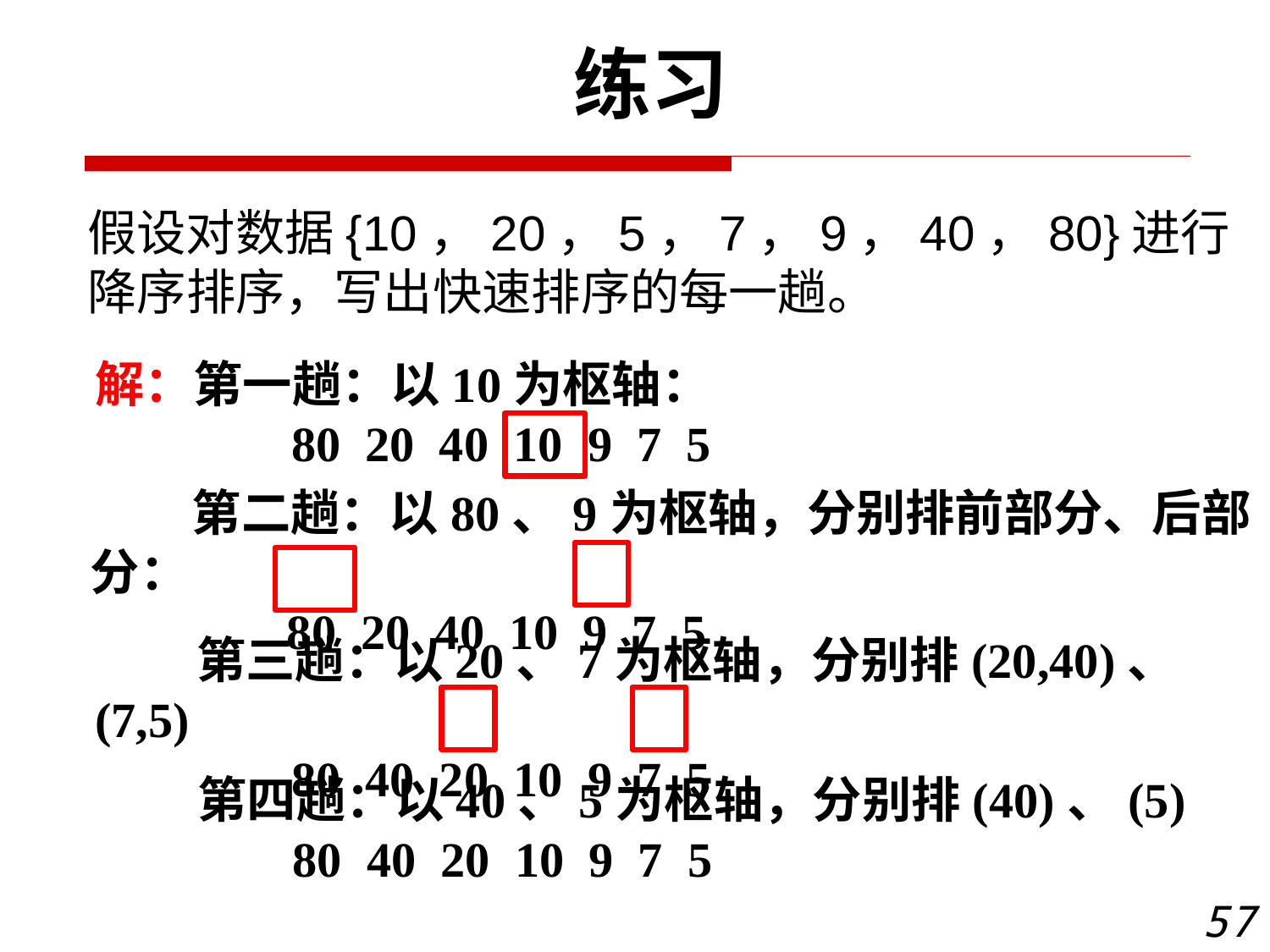

练习
假设对数据{10，20，5，7，9，40，80}进行降序排序，写出快速排序的每一趟。
解：第一趟：以10为枢轴：
                80  20  40  10  9  7  5

        第二趟：以80、9为枢轴，分别排前部分、后部分：
                80  20  40  10  9  7  5

        第三趟：以20、7为枢轴，分别排(20,40)、(7,5)
                80  40  20  10  9  7  5

        第四趟：以40、5为枢轴，分别排(40)、(5)
                80  40  20  10  9  7  5
57